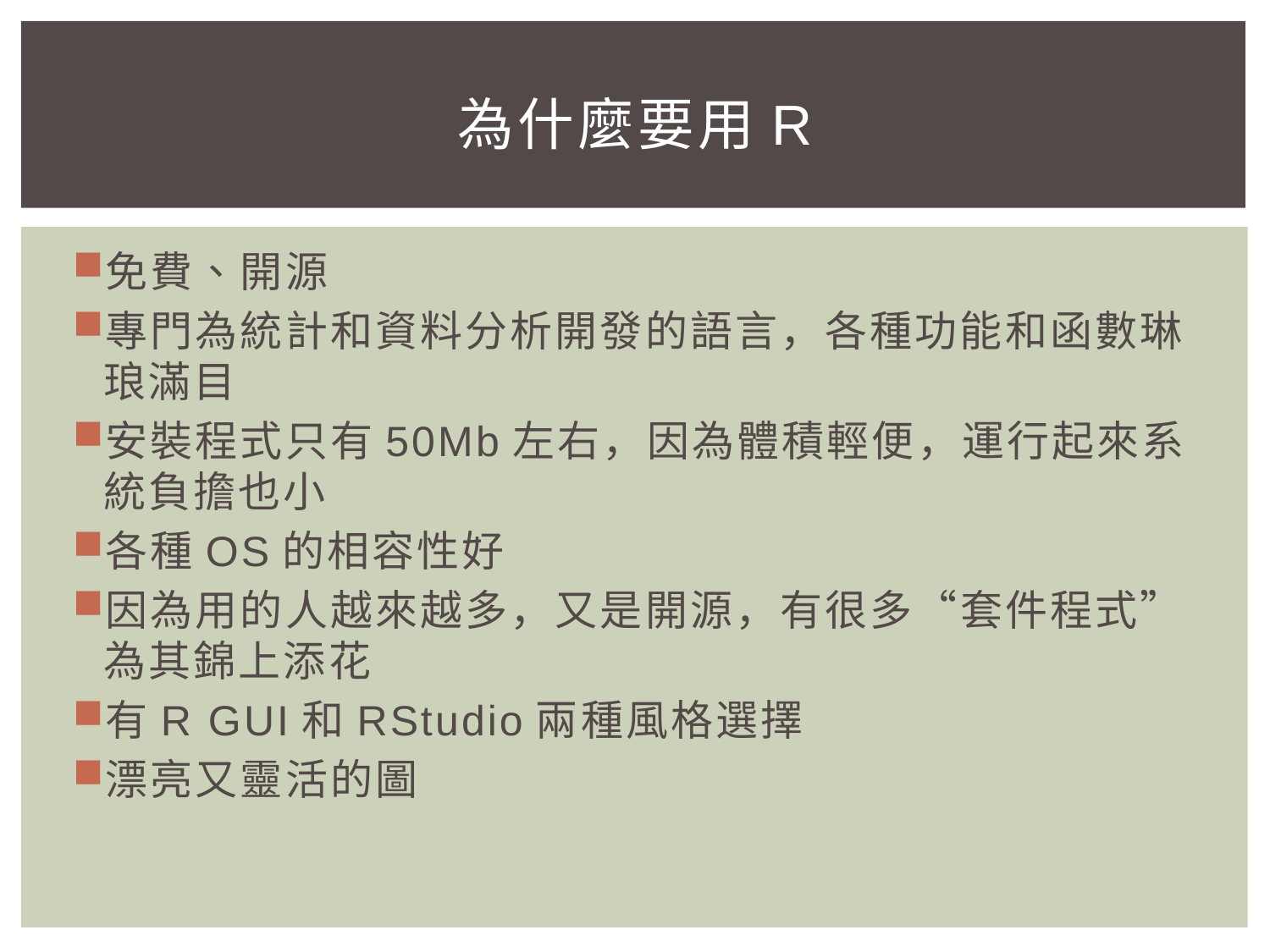

# 為什麼要用R
免費、開源
專門為統計和資料分析開發的語言，各種功能和函數琳琅滿目
安裝程式只有50Mb左右，因為體積輕便，運行起來系統負擔也小
各種OS的相容性好
因為用的人越來越多，又是開源，有很多“套件程式”為其錦上添花
有R GUI和RStudio兩種風格選擇
漂亮又靈活的圖